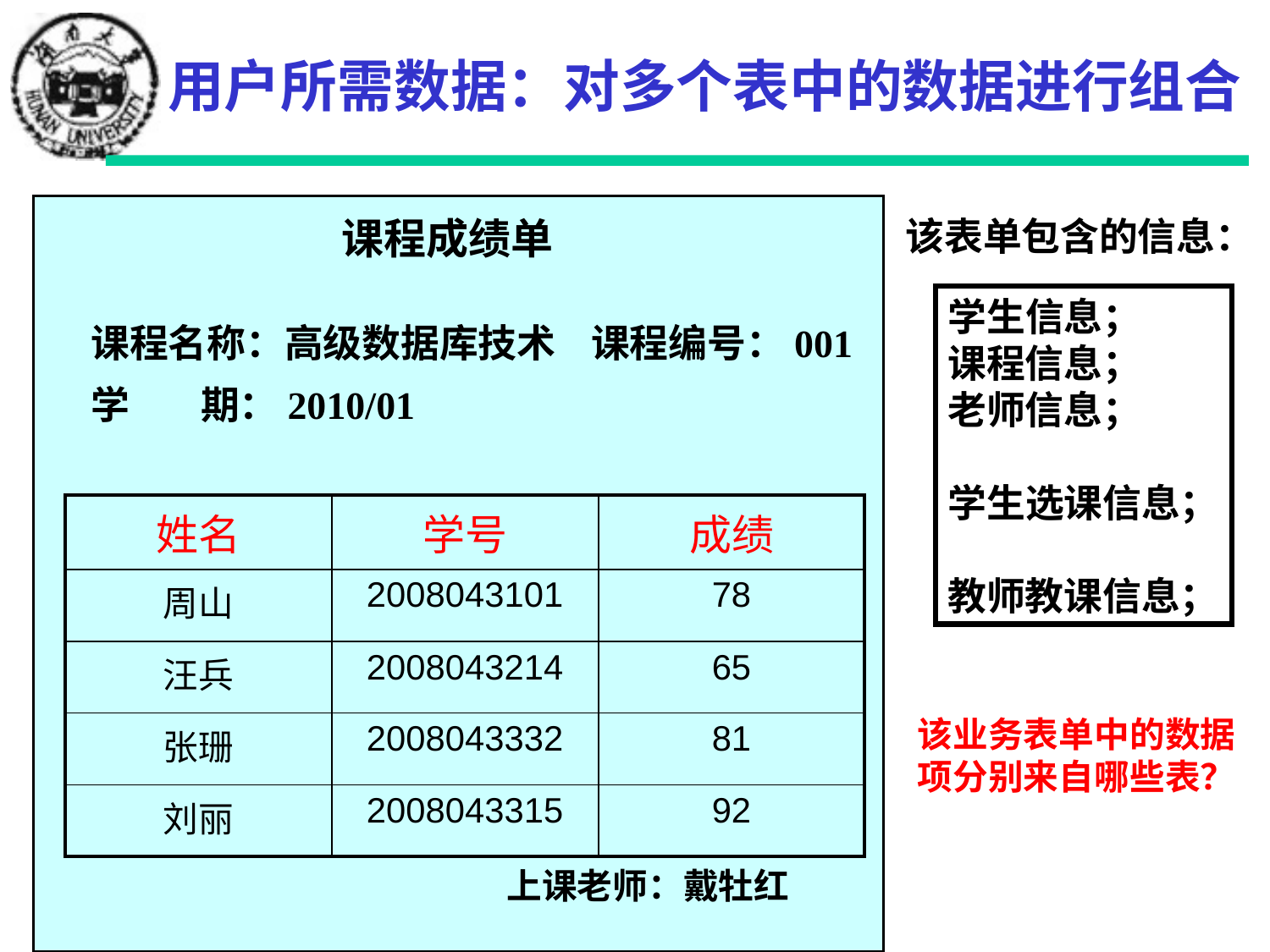

# 用户所需数据：对多个表中的数据进行组合

课程成绩单
该表单包含的信息：
学生信息；
课程信息；
老师信息；

学生选课信息；

教师教课信息；
课程名称：高级数据库技术    课程编号：001
学        期：2010/01
| 姓名 | 学号 | 成绩 |
| --- | --- | --- |
| 周山 | 2008043101 | 78 |
| 汪兵 | 2008043214 | 65 |
| 张珊 | 2008043332 | 81 |
| 刘丽 | 2008043315 | 92 |
该业务表单中的数据项分别来自哪些表？
上课老师：戴牡红